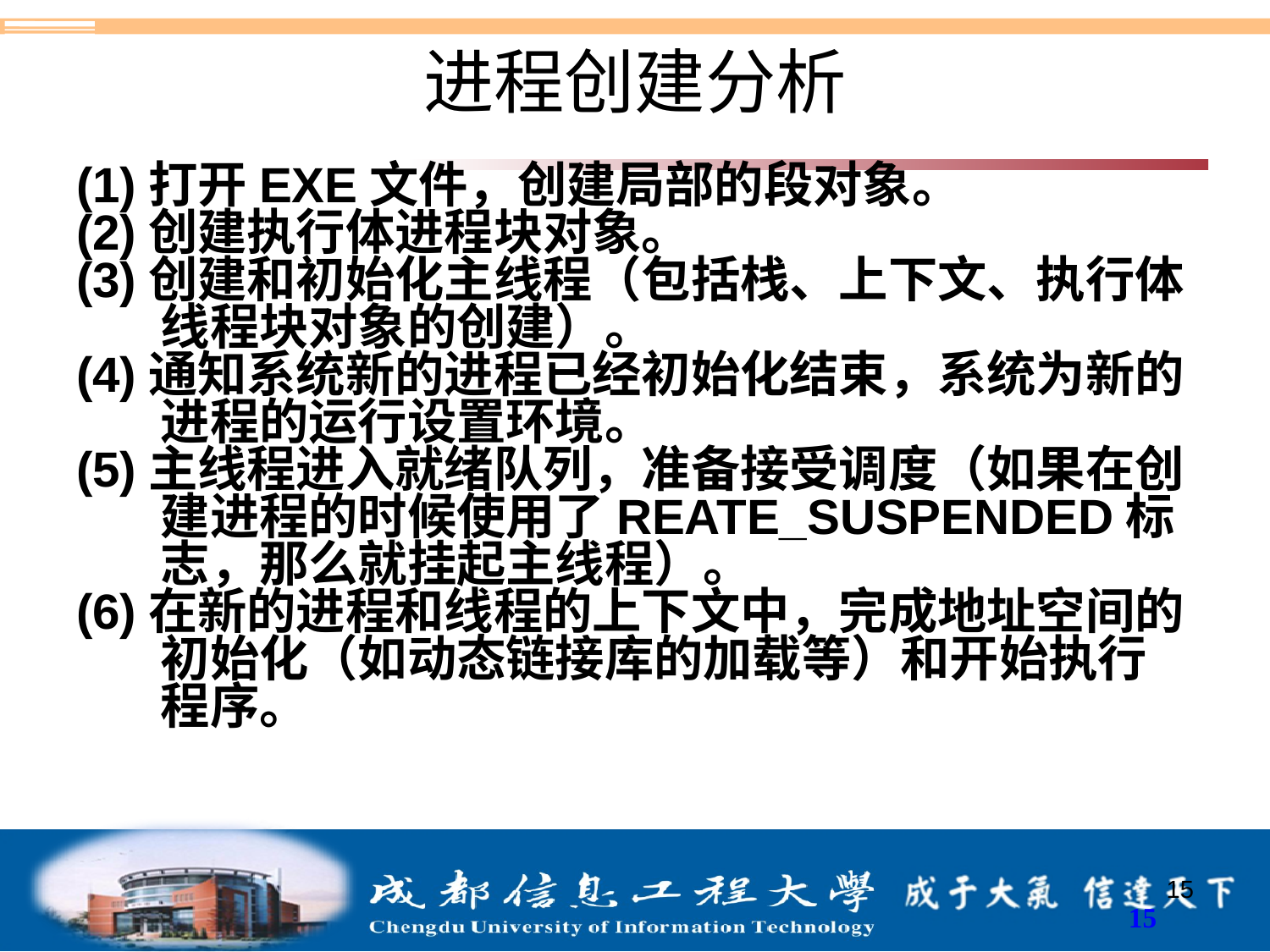

# 进程创建分析
(1)打开EXE文件，创建局部的段对象。
(2)创建执行体进程块对象。
(3)创建和初始化主线程（包括栈、上下文、执行体线程块对象的创建）。
(4)通知系统新的进程已经初始化结束，系统为新的进程的运行设置环境。
(5)主线程进入就绪队列，准备接受调度（如果在创建进程的时候使用了REATE_SUSPENDED标志，那么就挂起主线程）。
(6)在新的进程和线程的上下文中，完成地址空间的初始化（如动态链接库的加载等）和开始执行程序。